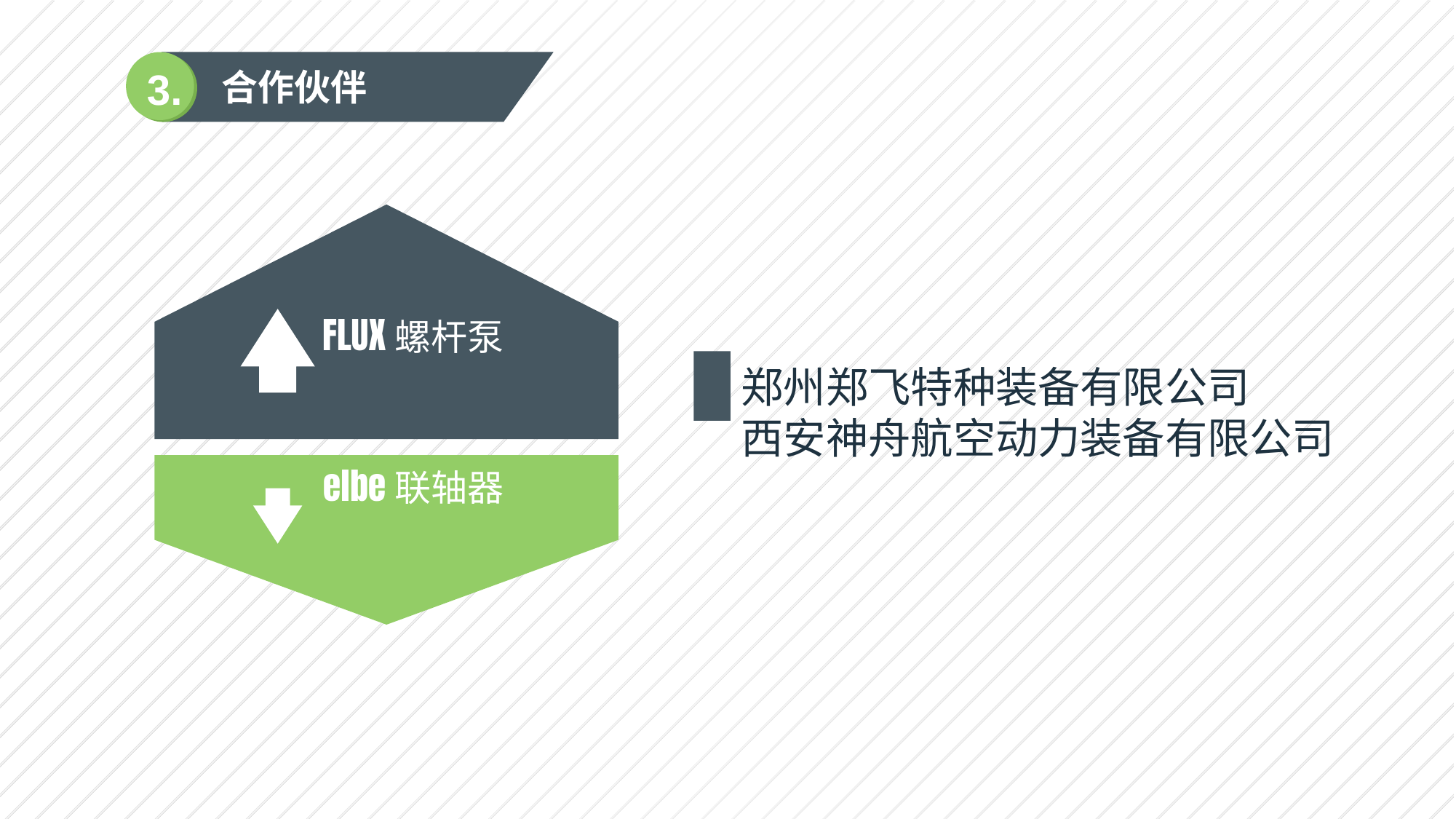

3.
合作伙伴

FLUX螺杆泵

elbe联轴器

郑州郑飞特种装备有限公司
西安神舟航空动力装备有限公司